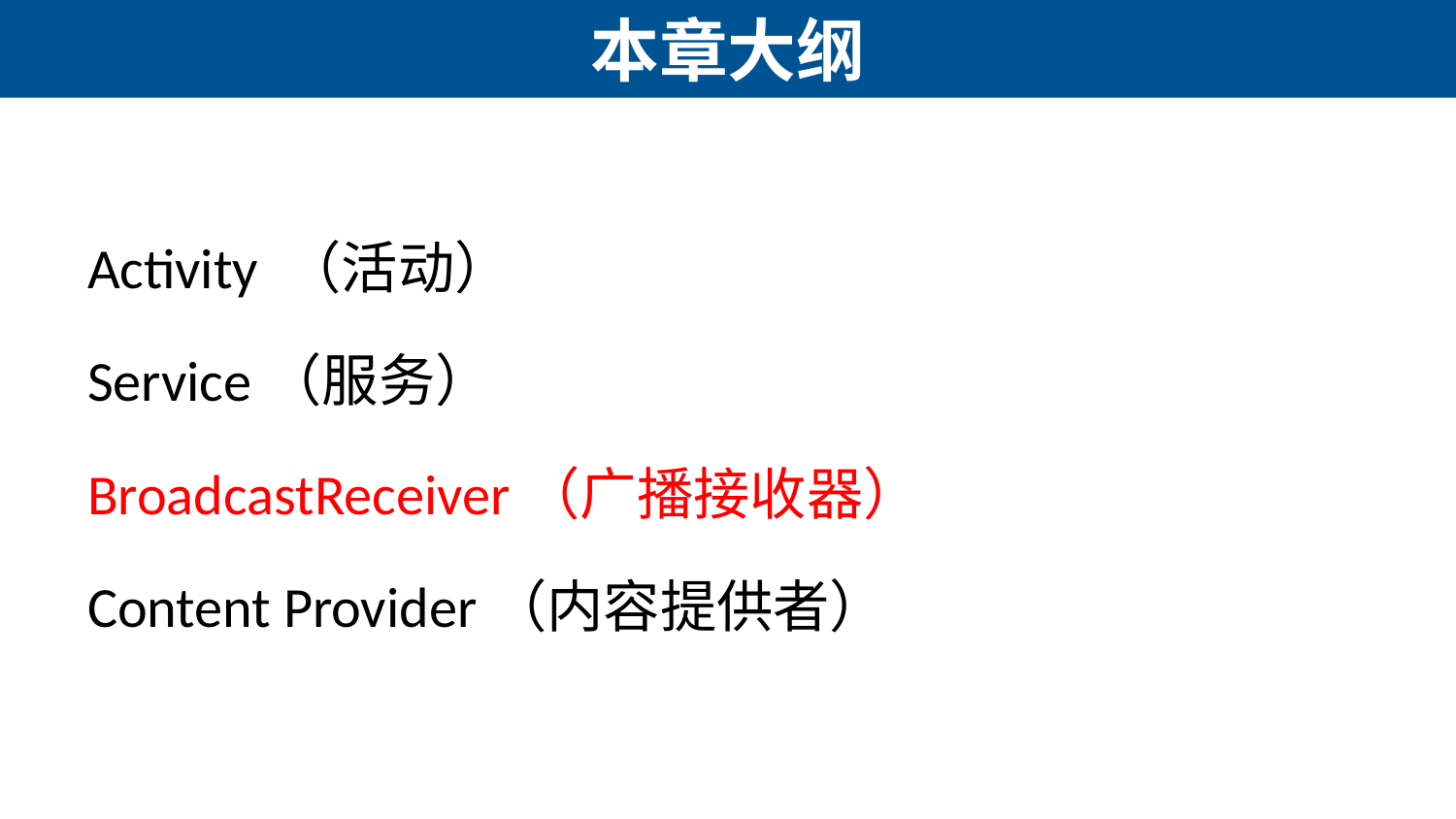

# 本章大纲
Activity （活动）
Service（服务）
BroadcastReceiver（广播接收器）
Content Provider（内容提供者）